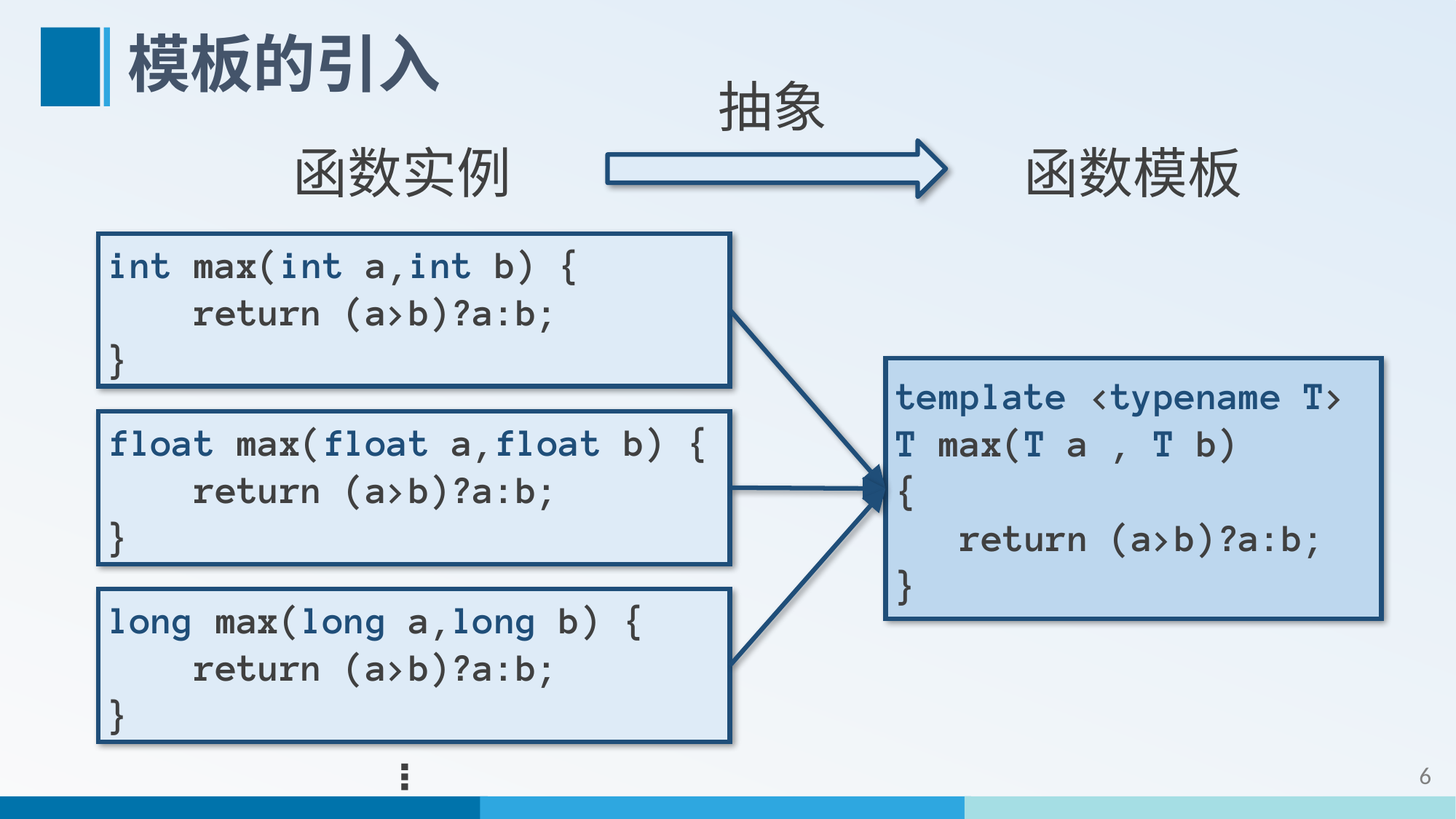

# 模板的引入
抽象
函数模板
函数实例

int max(int a,int b) {
    return (a>b)?a:b;
}
template <typename T>
T max(T a , T b)
{
   return (a>b)?a:b;
}
float max(float a,float b) {
    return (a>b)?a:b;
}
long max(long a,long b) {
    return (a>b)?a:b;
}
…